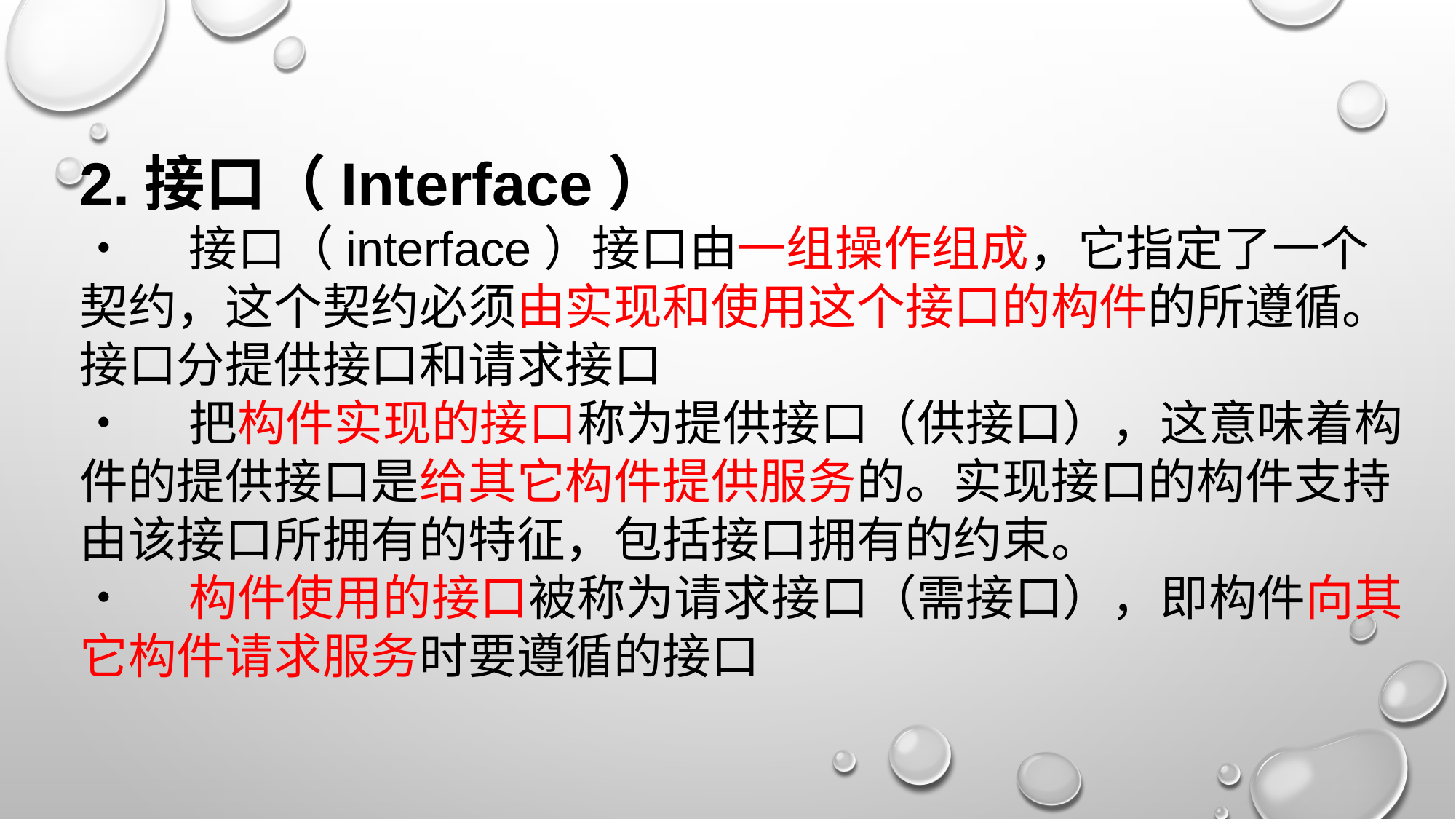

2.接口（Interface）
•	接口（interface）接口由一组操作组成，它指定了一个契约，这个契约必须由实现和使用这个接口的构件的所遵循。
接口分提供接口和请求接口
•	把构件实现的接口称为提供接口（供接口），这意味着构件的提供接口是给其它构件提供服务的。实现接口的构件支持由该接口所拥有的特征，包括接口拥有的约束。
•	构件使用的接口被称为请求接口（需接口），即构件向其它构件请求服务时要遵循的接口